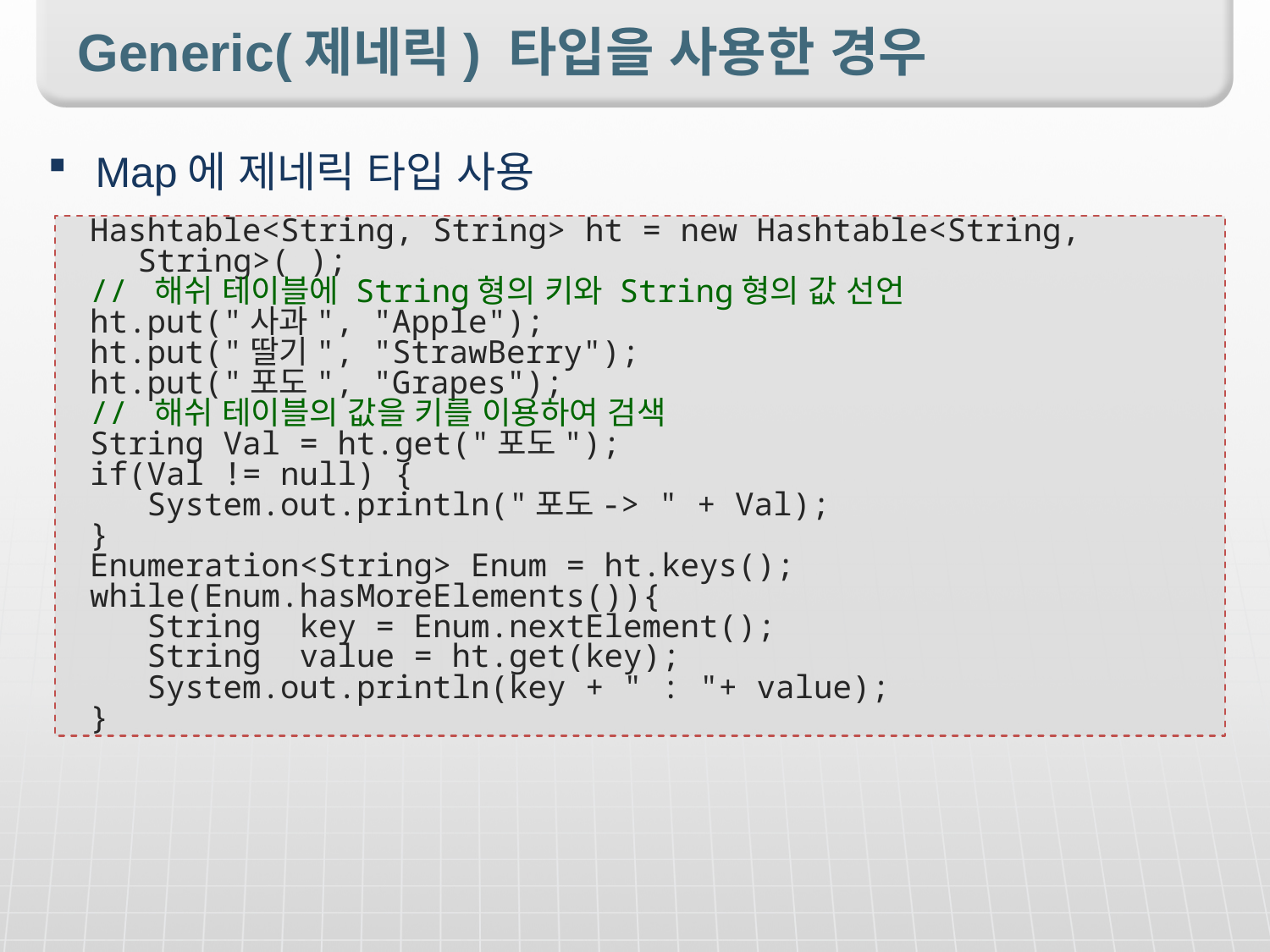

# Generic(제네릭) 타입을 사용한 경우
Map에 제네릭 타입 사용
Hashtable<String, String> ht = new Hashtable<String, String>( );
// 해쉬 테이블에 String형의 키와 String형의 값 선언
ht.put("사과", "Apple");
ht.put("딸기", "StrawBerry");
ht.put("포도", "Grapes");
// 해쉬 테이블의 값을 키를 이용하여 검색
String Val = ht.get("포도");
if(Val != null) {
   System.out.println("포도-> " + Val);
}
Enumeration<String> Enum = ht.keys();
while(Enum.hasMoreElements()){
   String  key = Enum.nextElement();
   String  value = ht.get(key);
   System.out.println(key + " : "+ value);
}